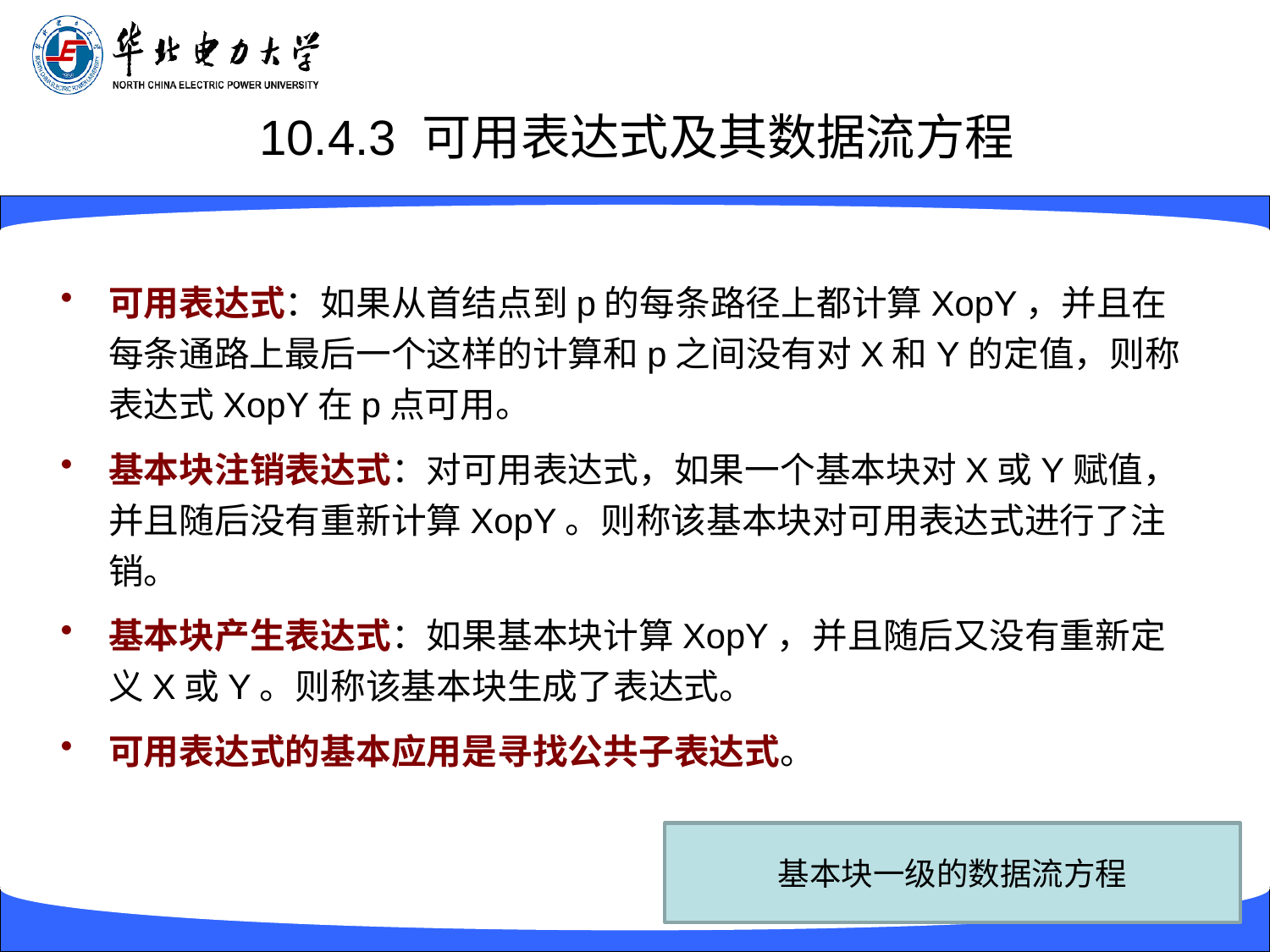

# 10.4.3 可用表达式及其数据流方程
可用表达式：如果从首结点到p的每条路径上都计算XopY，并且在每条通路上最后一个这样的计算和p之间没有对X和Y的定值，则称表达式XopY在p点可用。
基本块注销表达式：对可用表达式，如果一个基本块对X或Y赋值，并且随后没有重新计算XopY。则称该基本块对可用表达式进行了注销。
基本块产生表达式：如果基本块计算XopY，并且随后又没有重新定义X或Y。则称该基本块生成了表达式。
可用表达式的基本应用是寻找公共子表达式。
基本块一级的数据流方程
56